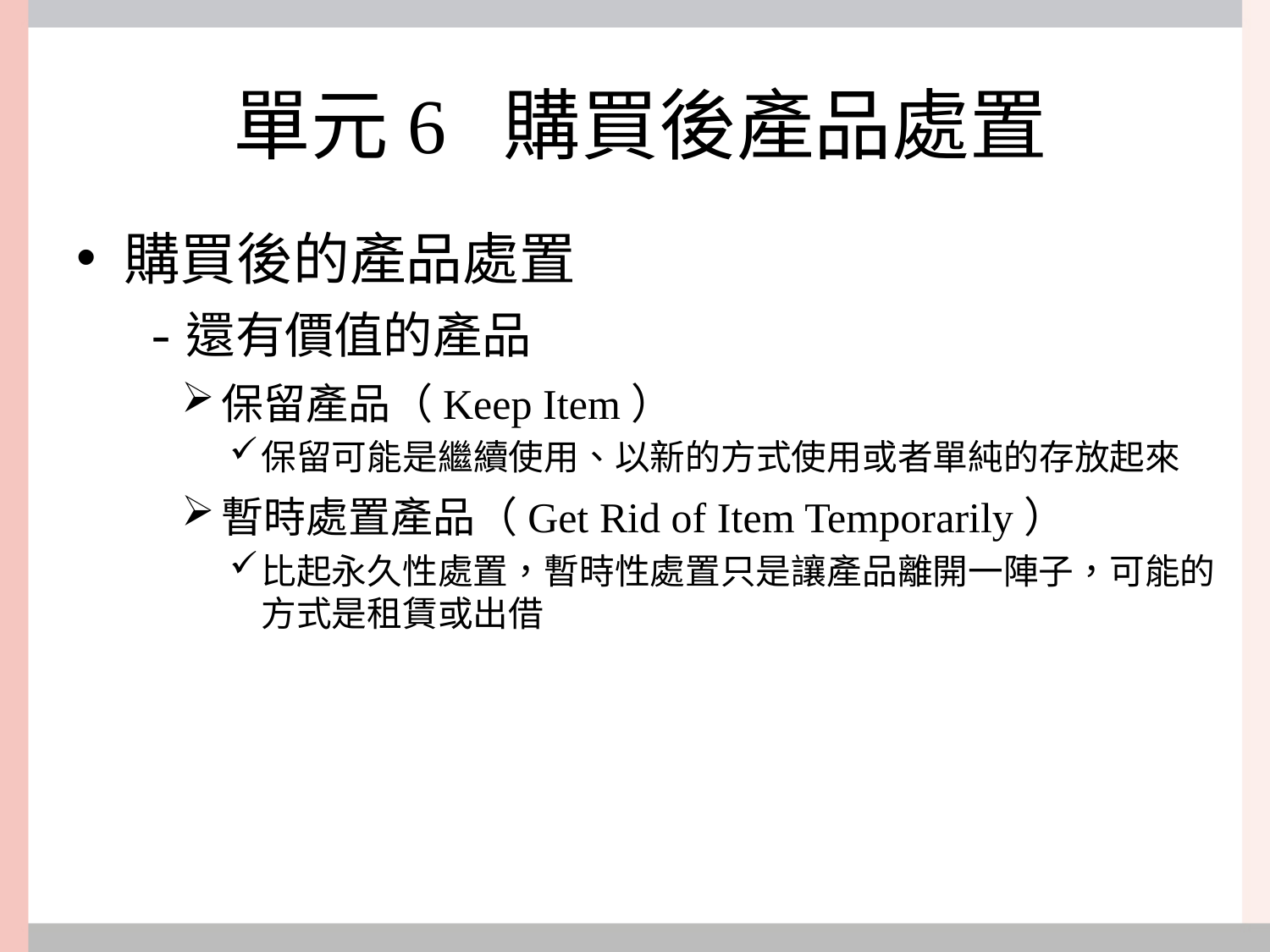

# 單元6  購買後產品處置
購買後的產品處置
還有價值的產品
保留產品（Keep Item）
保留可能是繼續使用、以新的方式使用或者單純的存放起來
暫時處置產品（Get Rid of Item Temporarily）
比起永久性處置，暫時性處置只是讓產品離開一陣子，可能的方式是租賃或出借